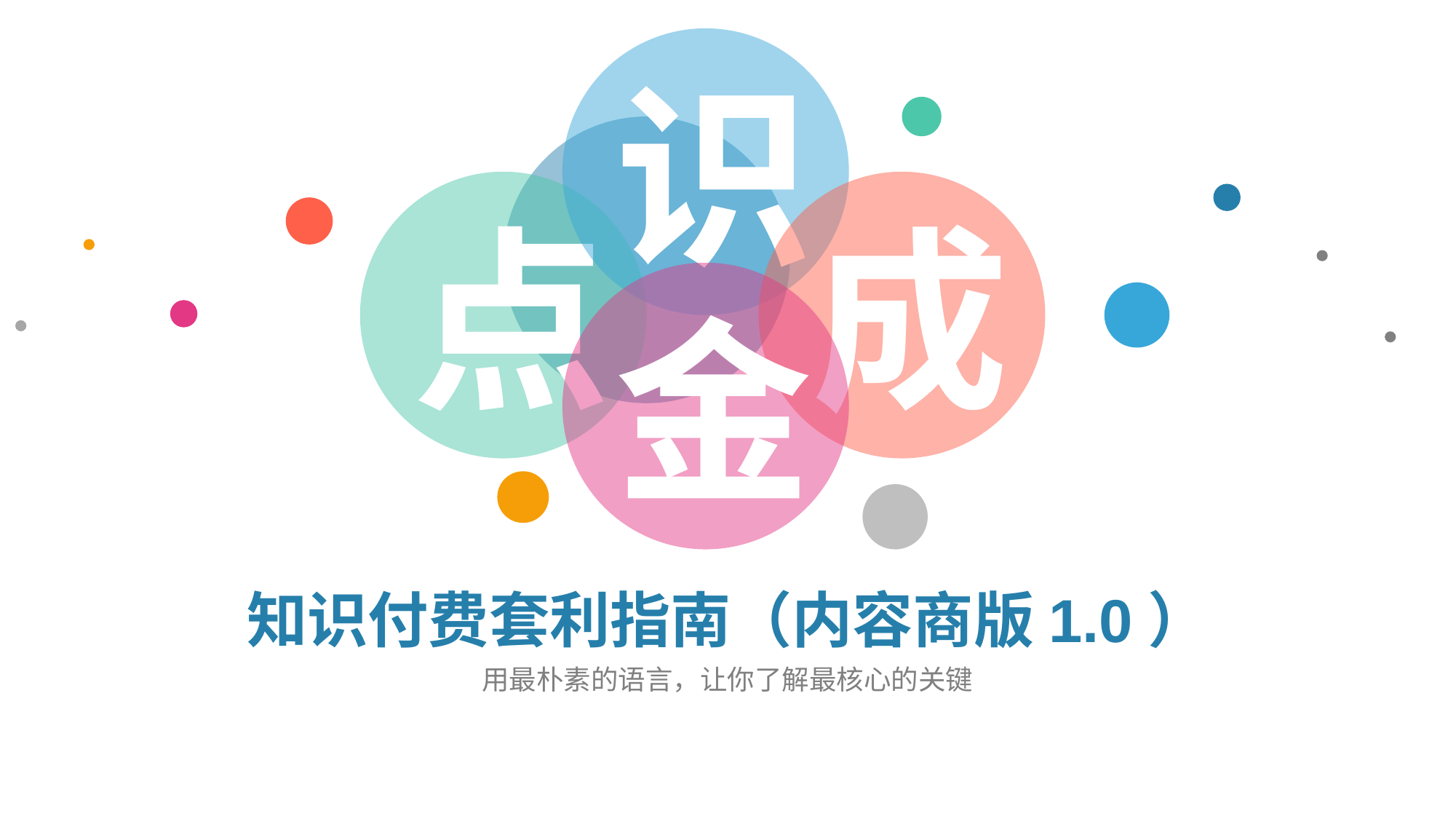

识

点
成

金

知识付费套利指南（内容商版1.0）
用最朴素的语言，让你了解最核心的关键